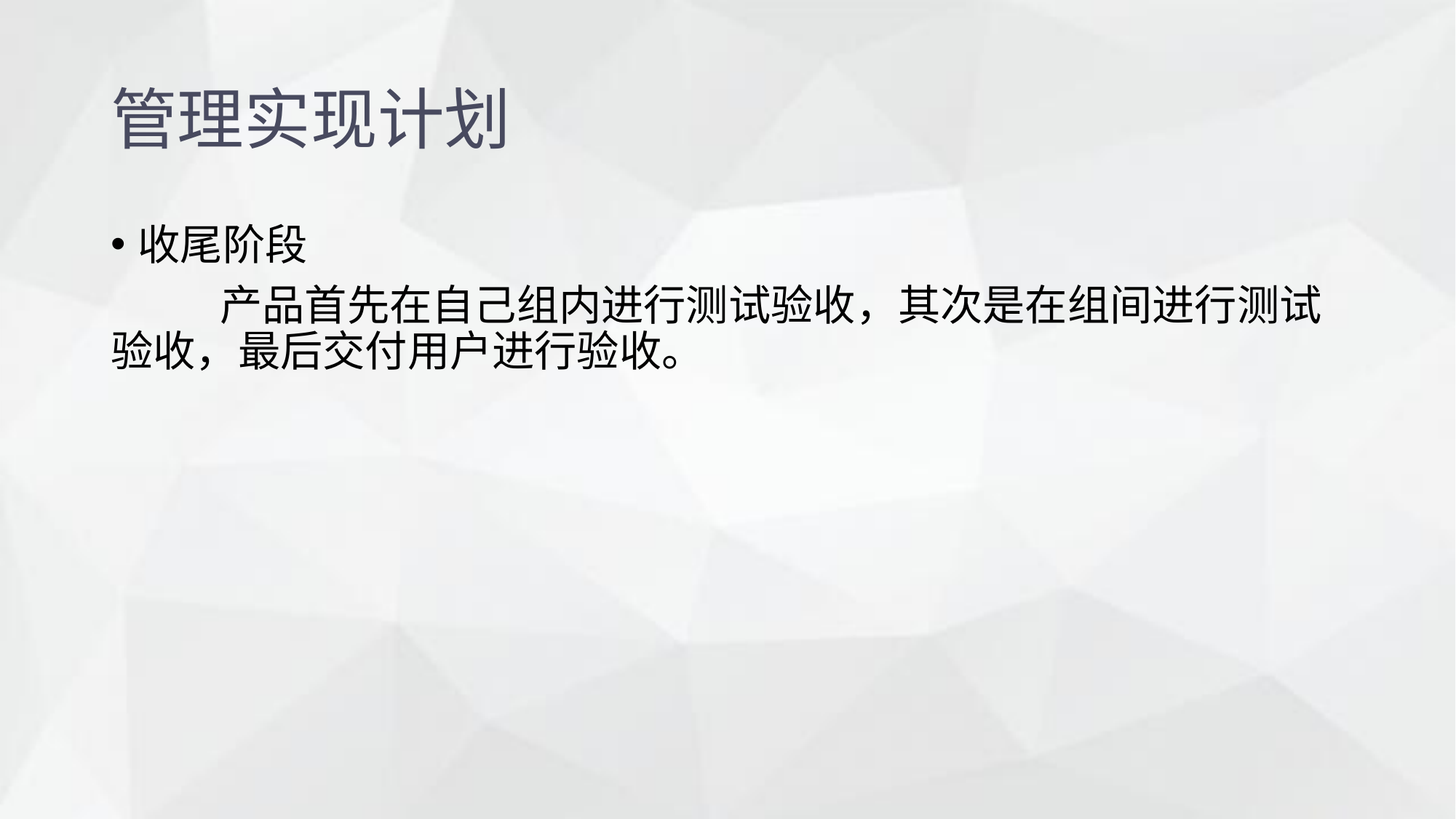

管理实现计划
收尾阶段
	产品首先在自己组内进行测试验收，其次是在组间进行测试验收，最后交付用户进行验收。